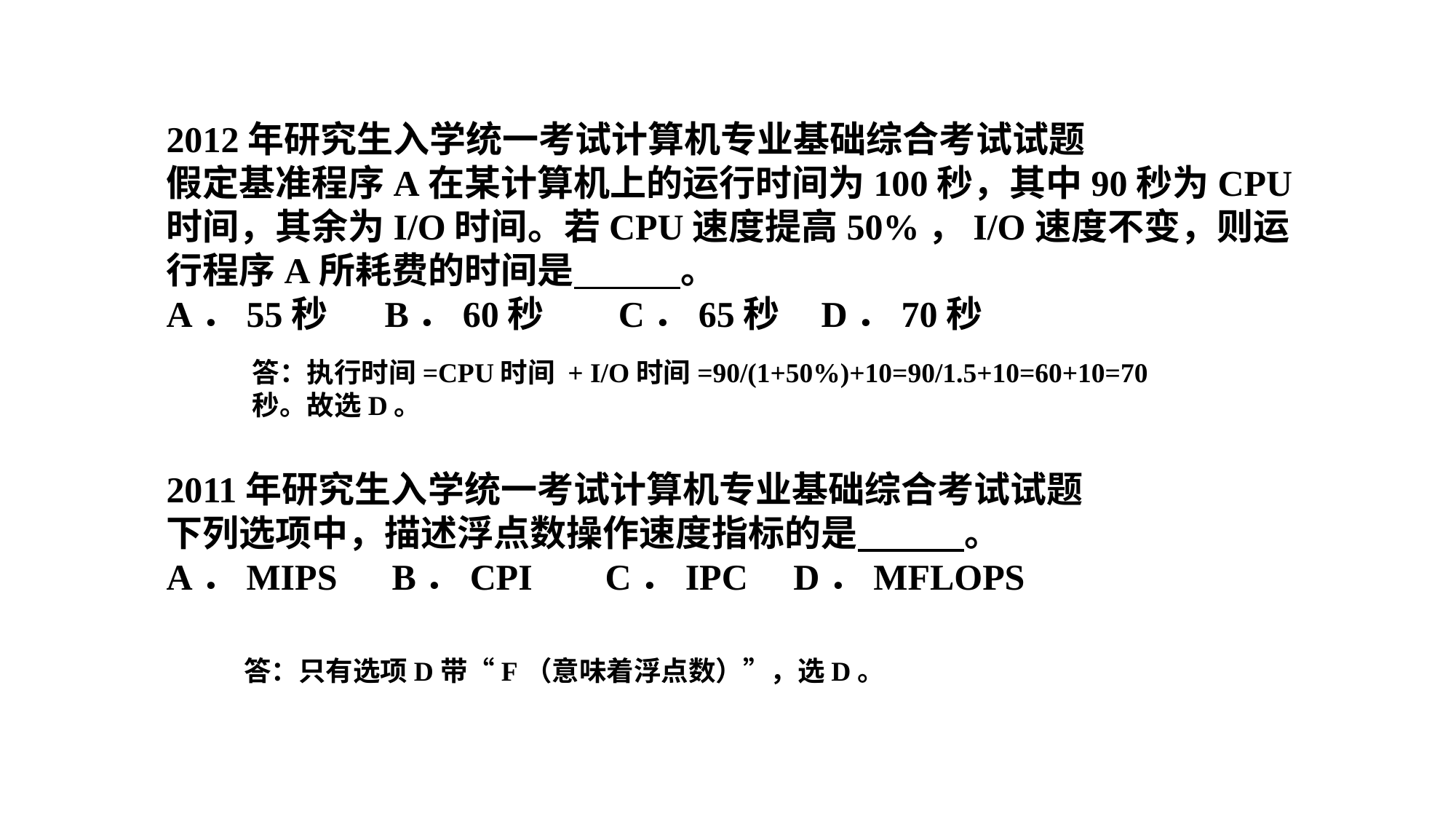

2012年研究生入学统一考试计算机专业基础综合考试试题
假定基准程序A在某计算机上的运行时间为100秒，其中90秒为CPU时间，其余为I/O时间。若CPU速度提高50%，I/O速度不变，则运行程序A所耗费的时间是             。
A．55秒	B．60秒        C．65秒	D．70秒
答：执行时间=CPU时间 + I/O时间=90/(1+50%)+10=90/1.5+10=60+10=70秒。故选D。
2011年研究生入学统一考试计算机专业基础综合考试试题
下列选项中，描述浮点数操作速度指标的是             。
A．MIPS      B．CPI        C．IPC     D．MFLOPS
答：只有选项D带“F（意味着浮点数）”，选D。